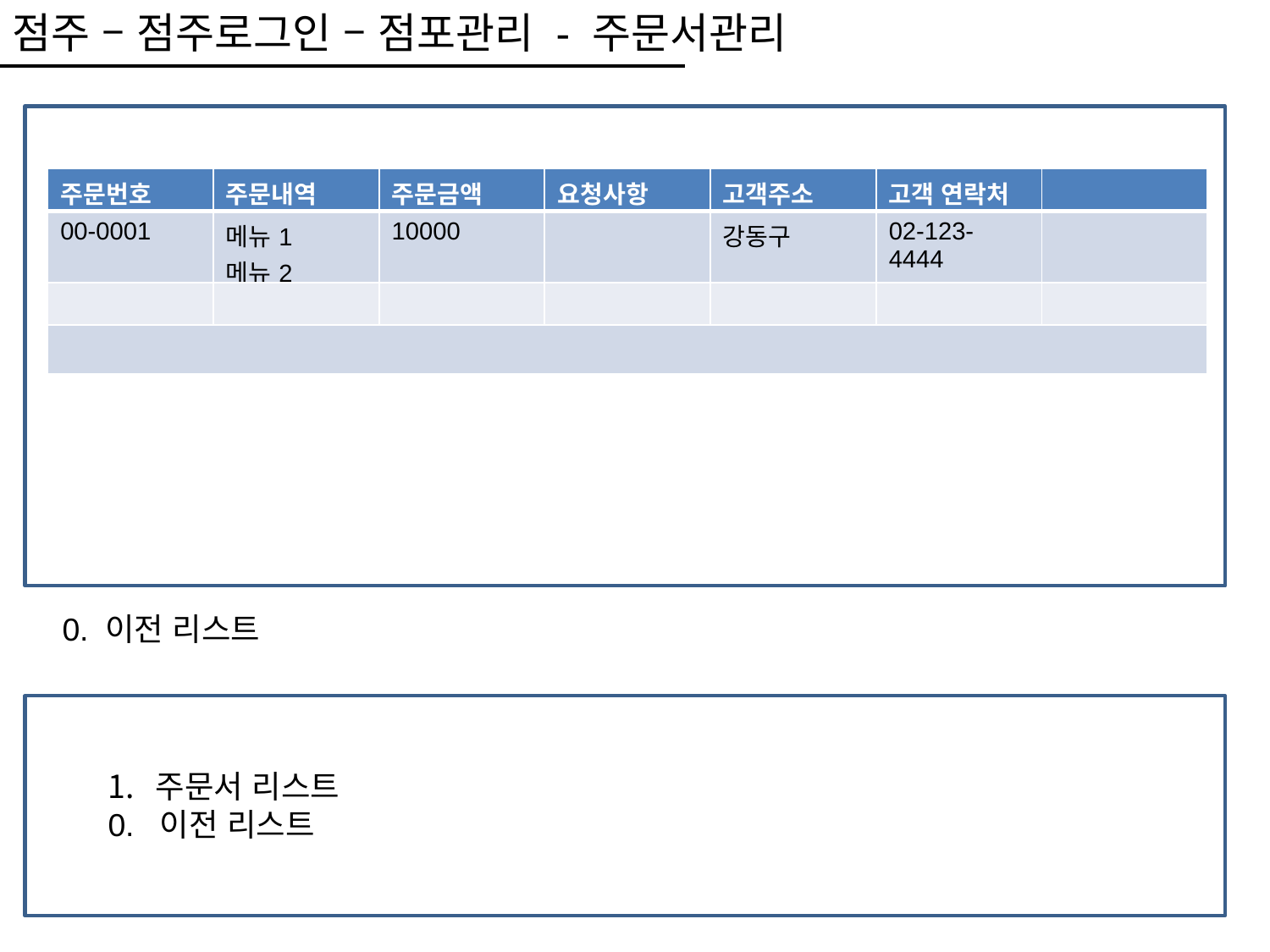

점주 – 점주로그인 – 점포관리 - 주문서관리

| 주문번호 | 주문내역 | 주문금액 | 요청사항 | 고객주소 | 고객 연락처 |  |
| --- | --- | --- | --- | --- | --- | --- |
| 00-0001 | 메뉴1 메뉴2 | 10000 |  | 강동구 | 02-123-4444 |  |
|  |  |  |  |  |  |  |
|  | 오징어 |  |  |  |  |  |
0. 이전 리스트

주문서 리스트
0.  이전 리스트